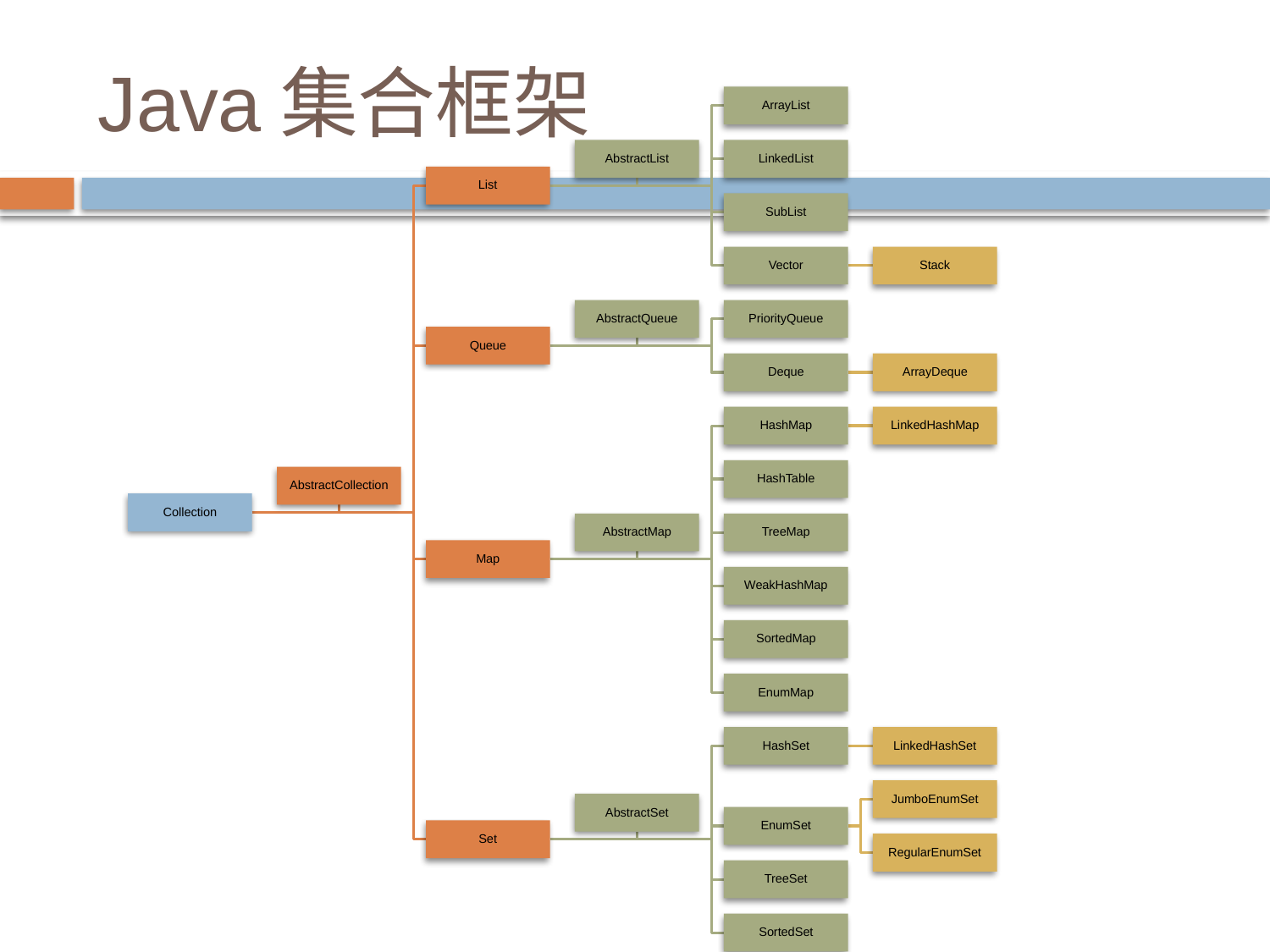

# Java集合框架
Collection
List
ArrayList
LinkedList
SubList
Vector
Stack
AbstractList
Queue
PriorityQueue
Deque
ArrayDeque
AbstractQueue
Map
HashMap
LinkedHashMap
HashTable
TreeMap
WeakHashMap
SortedMap
EnumMap
AbstractMap
Set
HashSet
LinkedHashSet
EnumSet
JumboEnumSet
RegularEnumSet
TreeSet
SortedSet
AbstractSet
AbstractCollection